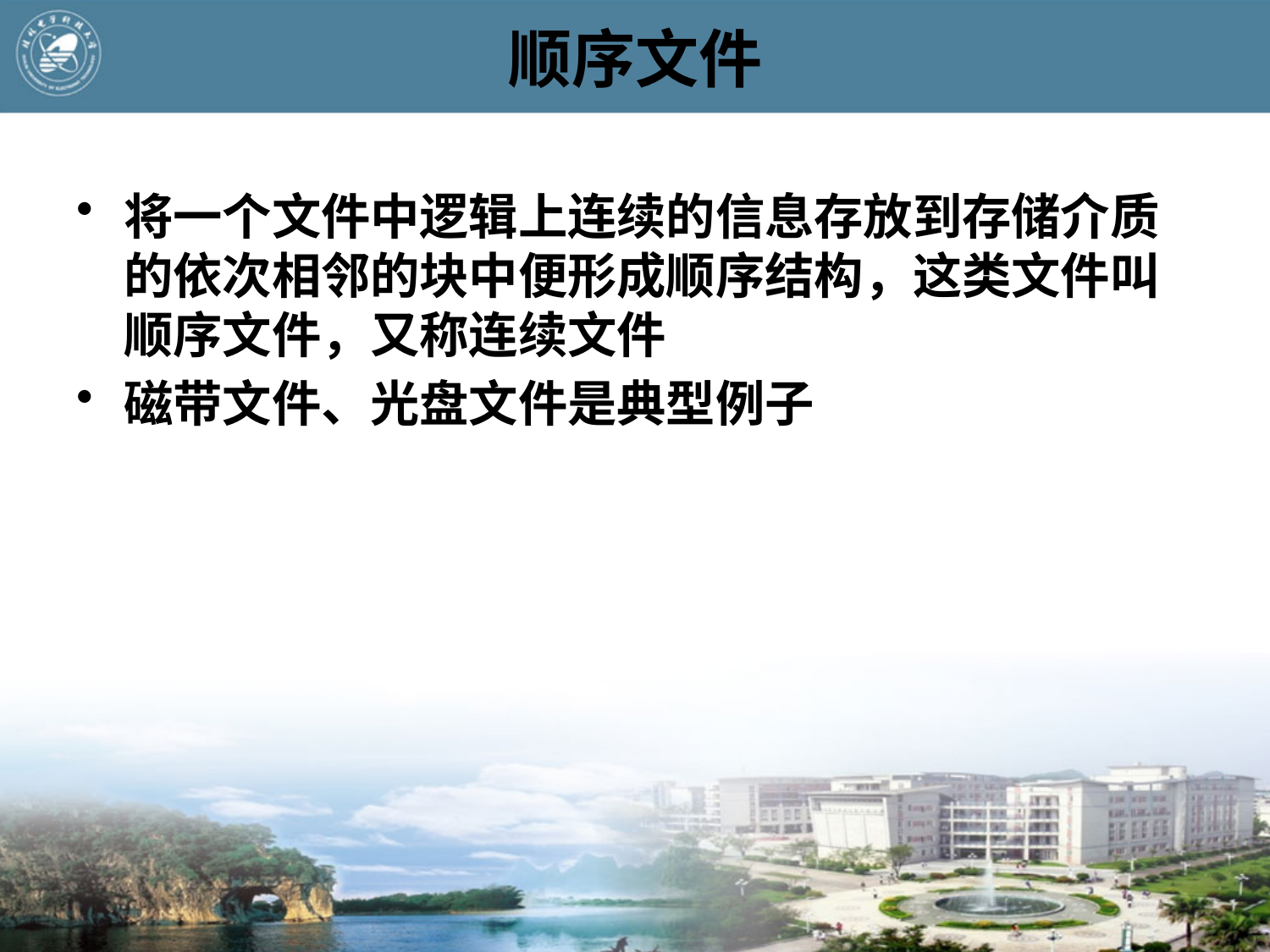

# 顺序文件
将一个文件中逻辑上连续的信息存放到存储介质的依次相邻的块中便形成顺序结构，这类文件叫顺序文件，又称连续文件
磁带文件、光盘文件是典型例子